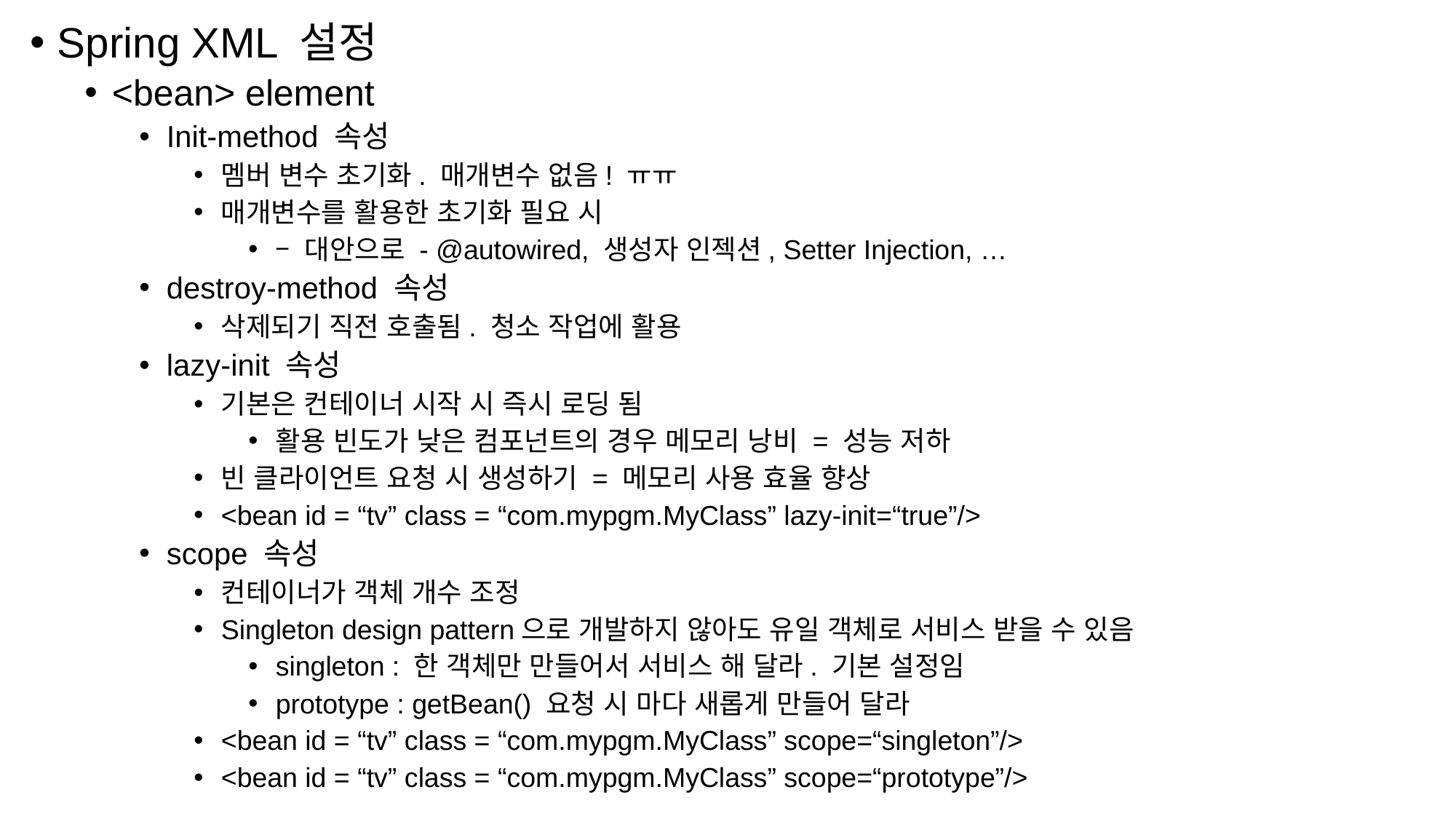

Spring XML 설정
<bean> element
Init-method 속성
멤버 변수 초기화. 매개변수 없음! ㅠㅠ
매개변수를 활용한 초기화 필요 시
– 대안으로 - @autowired, 생성자 인젝션, Setter Injection, …
destroy-method 속성
삭제되기 직전 호출됨. 청소 작업에 활용
lazy-init 속성
기본은 컨테이너 시작 시 즉시 로딩 됨
활용 빈도가 낮은 컴포넌트의 경우 메모리 낭비 = 성능 저하
빈 클라이언트 요청 시 생성하기 = 메모리 사용 효율 향상
<bean id = “tv” class = “com.mypgm.MyClass” lazy-init=“true”/>
scope 속성
컨테이너가 객체 개수 조정
Singleton design pattern으로 개발하지 않아도 유일 객체로 서비스 받을 수 있음
singleton : 한 객체만 만들어서 서비스 해 달라. 기본 설정임
prototype : getBean() 요청 시 마다 새롭게 만들어 달라
<bean id = “tv” class = “com.mypgm.MyClass” scope=“singleton”/>
<bean id = “tv” class = “com.mypgm.MyClass” scope=“prototype”/>